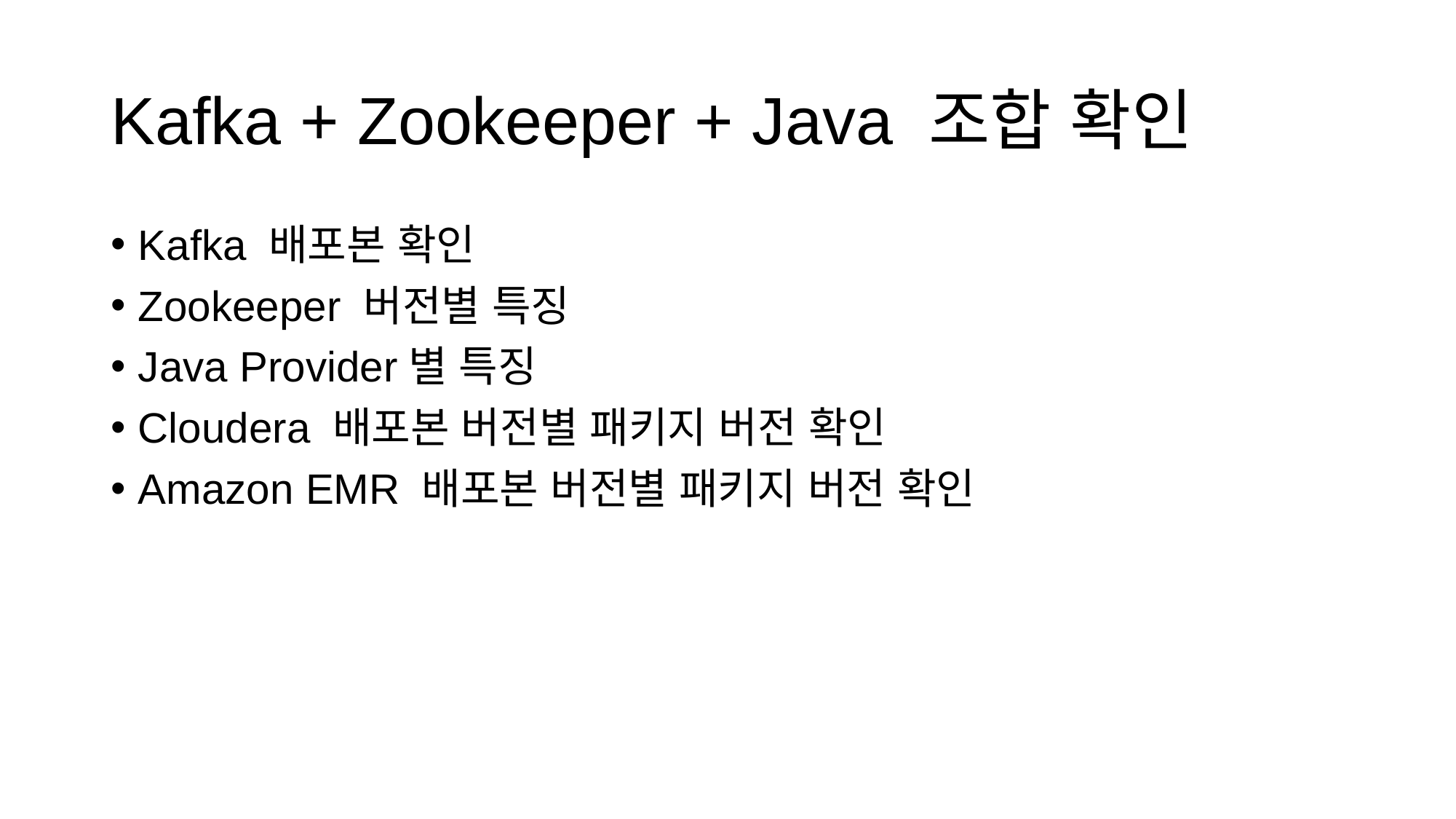

# Kafka + Zookeeper + Java 조합 확인
Kafka 배포본 확인
Zookeeper 버전별 특징
Java Provider별 특징
Cloudera 배포본 버전별 패키지 버전 확인
Amazon EMR 배포본 버전별 패키지 버전 확인